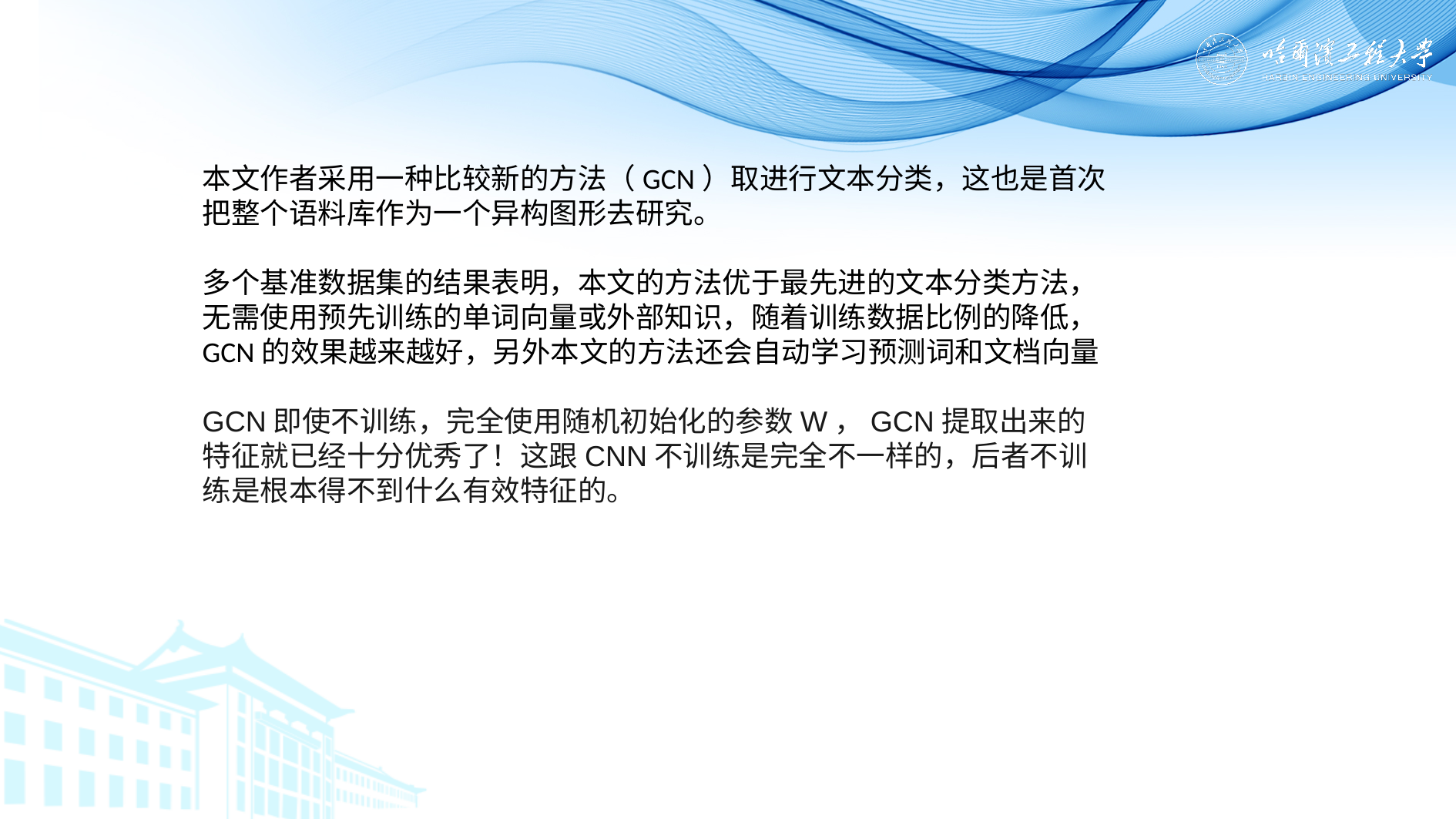

本文作者采用一种比较新的方法（GCN）取进行文本分类，这也是首次把整个语料库作为一个异构图形去研究。

多个基准数据集的结果表明，本文的方法优于最先进的文本分类方法，无需使用预先训练的单词向量或外部知识，随着训练数据比例的降低，GCN的效果越来越好，另外本文的方法还会自动学习预测词和文档向量

GCN即使不训练，完全使用随机初始化的参数W，GCN提取出来的特征就已经十分优秀了！这跟CNN不训练是完全不一样的，后者不训练是根本得不到什么有效特征的。